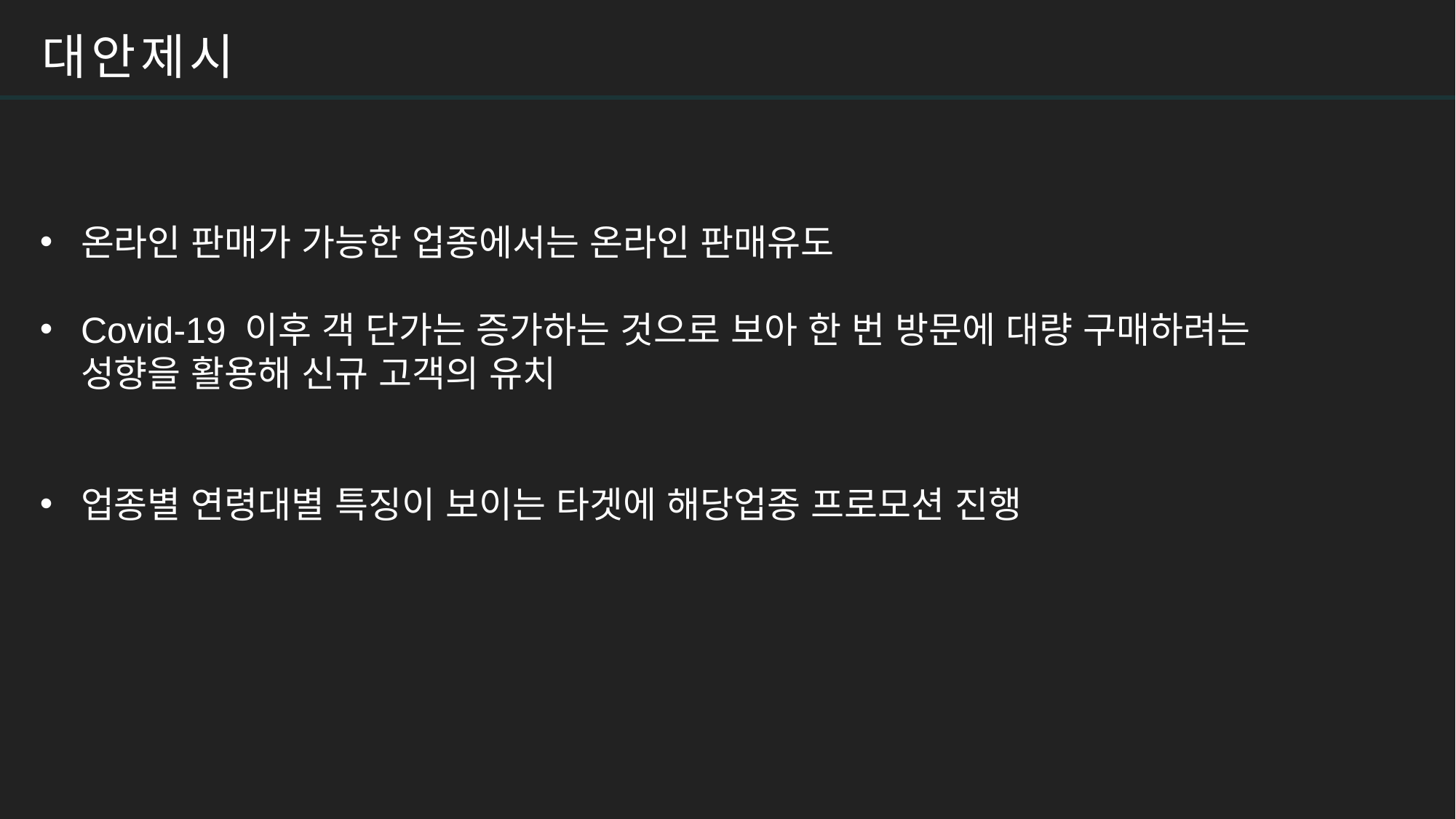

대안제시

온라인 판매가 가능한 업종에서는 온라인 판매유도

Covid-19 이후 객 단가는 증가하는 것으로 보아 한 번 방문에 대량 구매하려는 성향을 활용해 신규 고객의 유치

업종별 연령대별 특징이 보이는 타겟에 해당업종 프로모션 진행